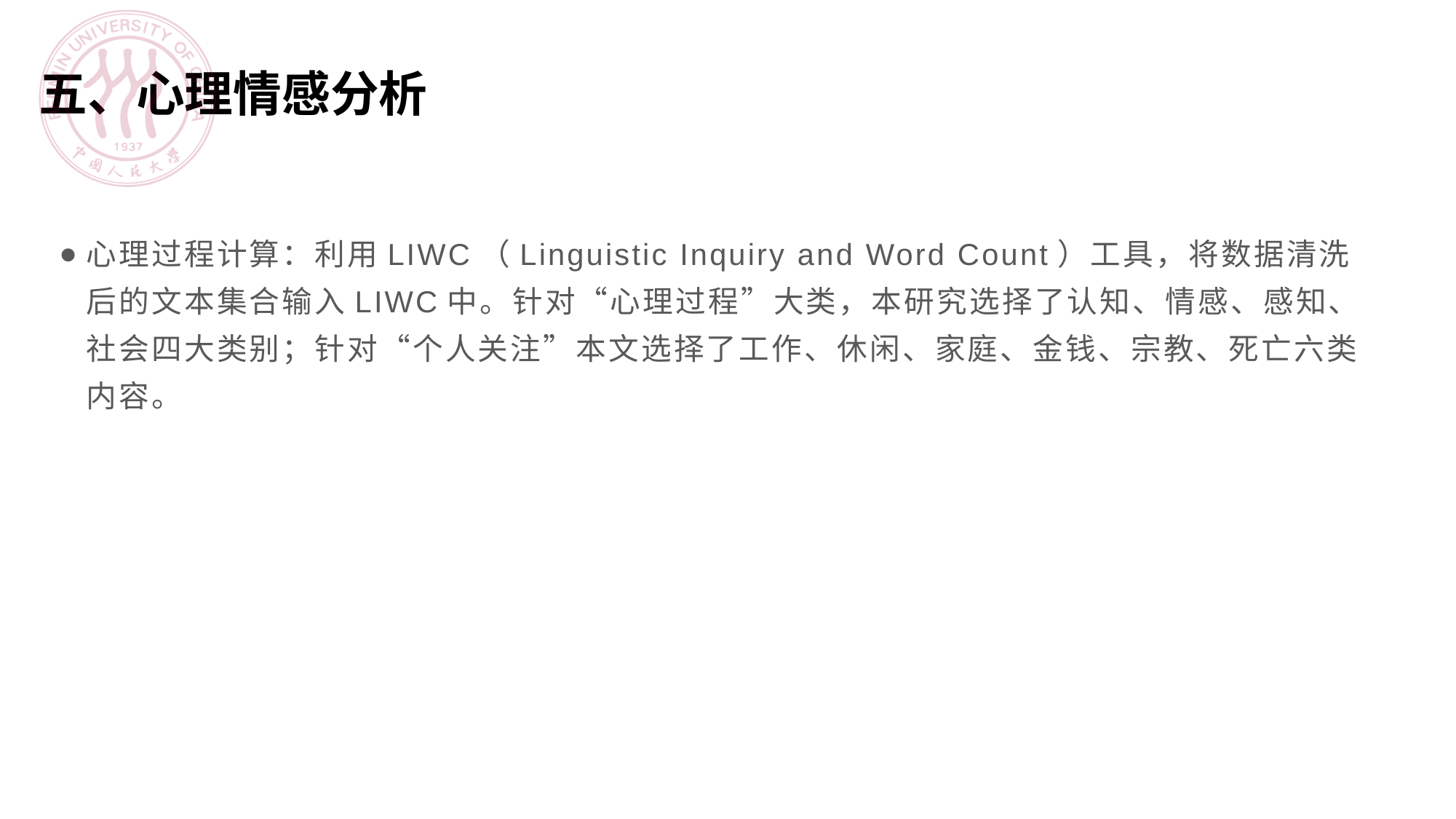

五、心理情感分析

心理过程计算：利用LIWC（Linguistic Inquiry and Word Count）工具，将数据清洗后的文本集合输入LIWC中。针对“心理过程”大类，本研究选择了认知、情感、感知、社会四大类别；针对“个人关注”本文选择了工作、休闲、家庭、金钱、宗教、死亡六类内容。